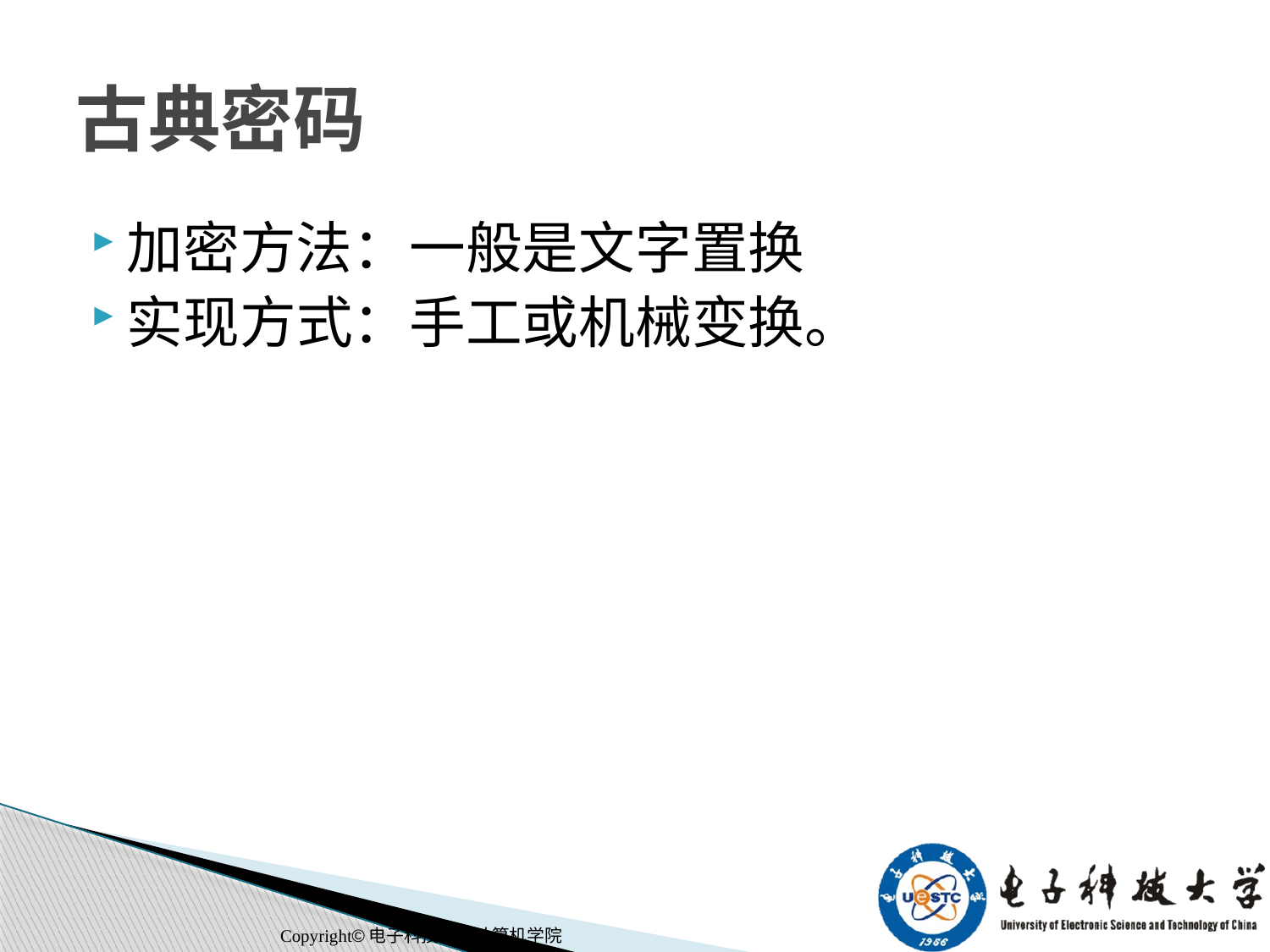

# 古典密码
加密方法：一般是文字置换
实现方式：手工或机械变换。
Copyright©电子科技大学计算机学院
26